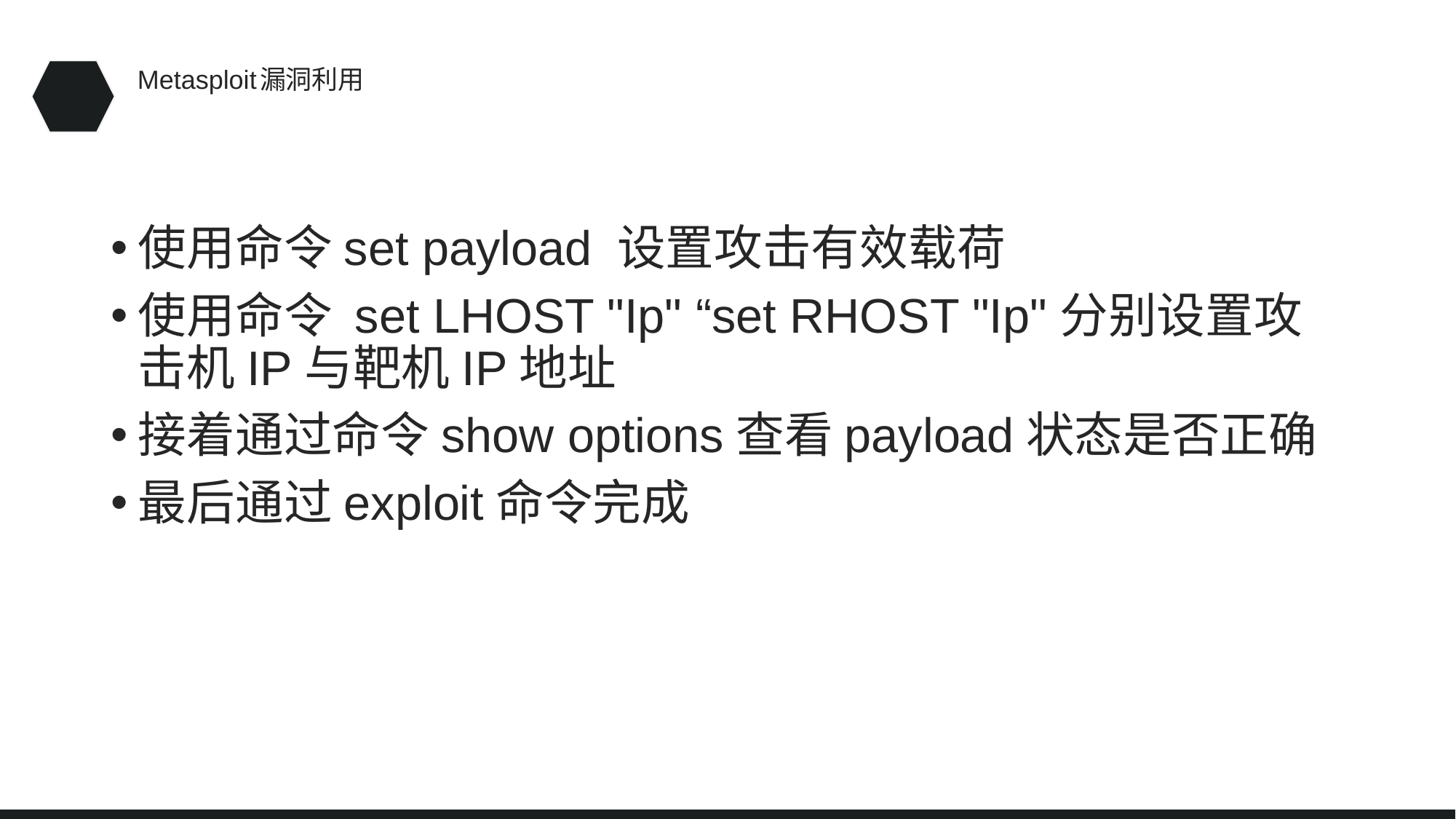

# Metasploit漏洞利用
使用命令set payload 设置攻击有效载荷
使用命令 set LHOST "Ip" “set RHOST "Ip"分别设置攻击机IP与靶机IP地址
接着通过命令show options查看payload状态是否正确
最后通过exploit命令完成